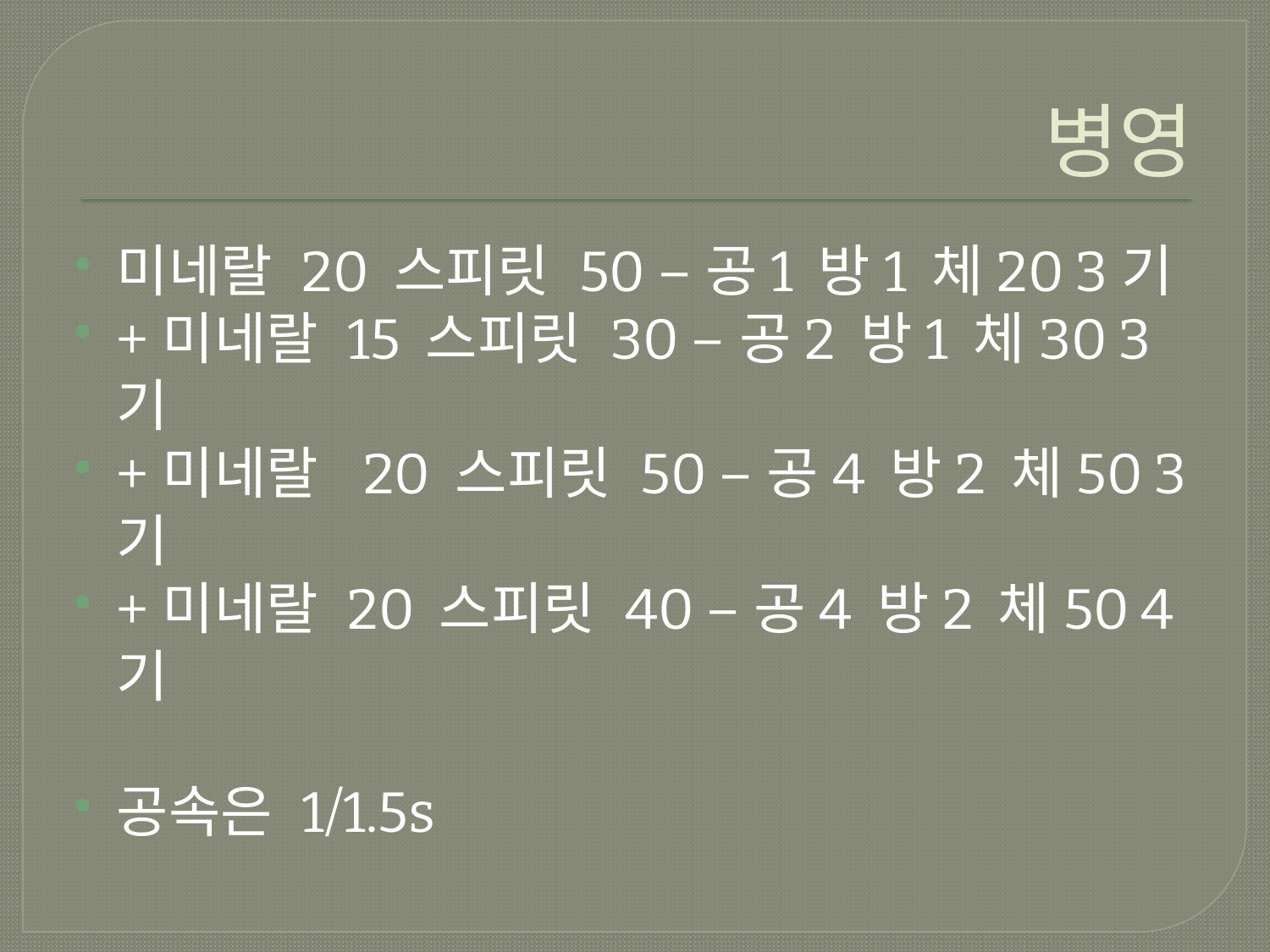

# 병영
미네랄 20 스피릿 50 –공1 방1 체20 3기
+미네랄 15 스피릿 30 –공2 방1 체30 3기
+미네랄  20 스피릿 50 –공4 방2 체50 3기
+미네랄 20 스피릿 40 –공4 방2 체50 4기

공속은 1/1.5s